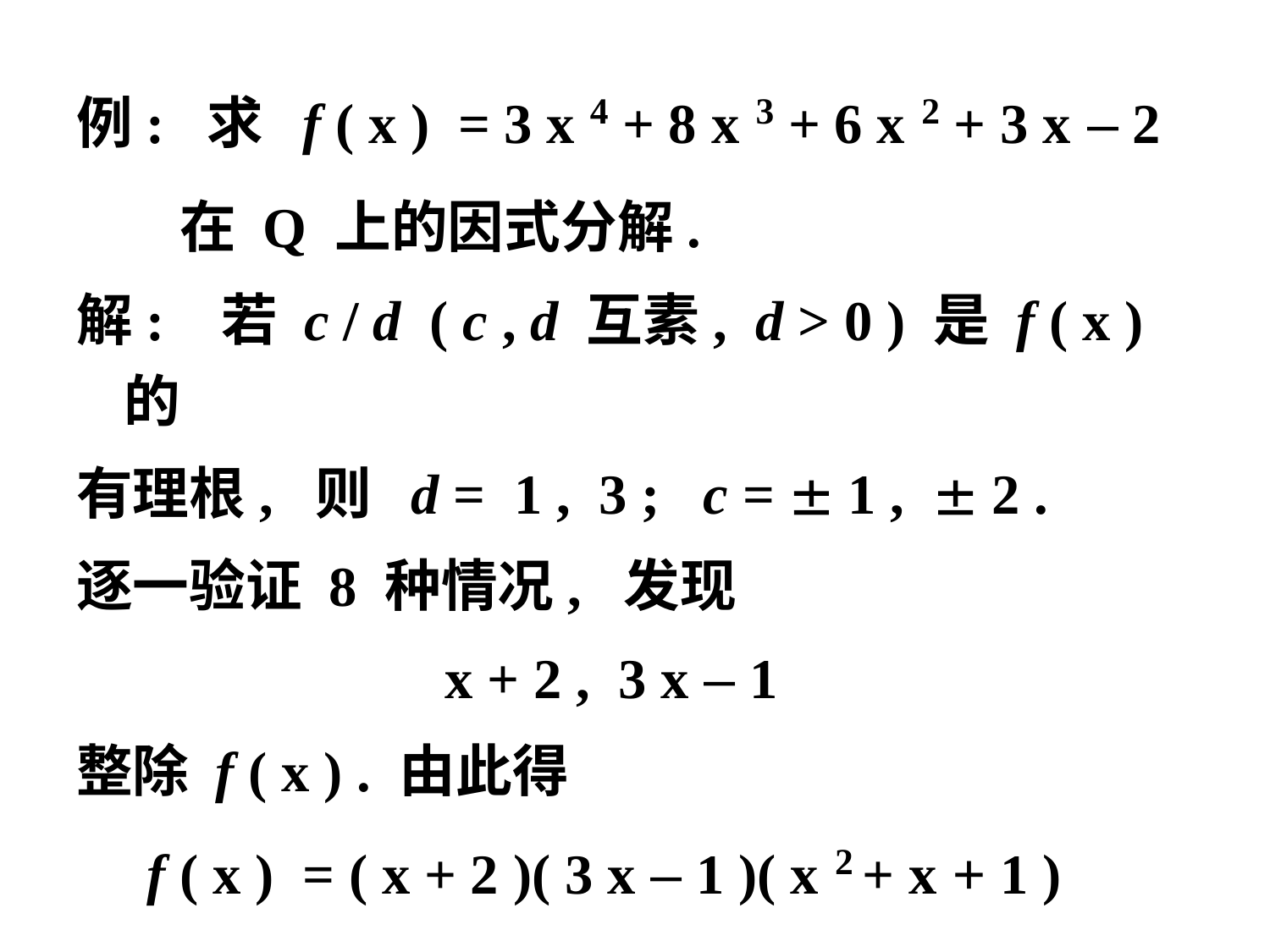

例:  求  f ( x )  = 3 x 4 + 8 x 3 + 6 x 2 + 3 x – 2
       在 Q 上的因式分解.
解:   若 c / d  ( c , d 互素,  d > 0 ) 是 f ( x ) 的
有理根,  则  d =  1 ,  3 ;   c = ± 1 ,  ± 2 .
逐一验证 8 种情况,  发现
                          x + 2 ,  3 x – 1
整除 f ( x ) . 由此得
     f ( x )  = ( x + 2 )( 3 x – 1 )( x 2 + x + 1 )